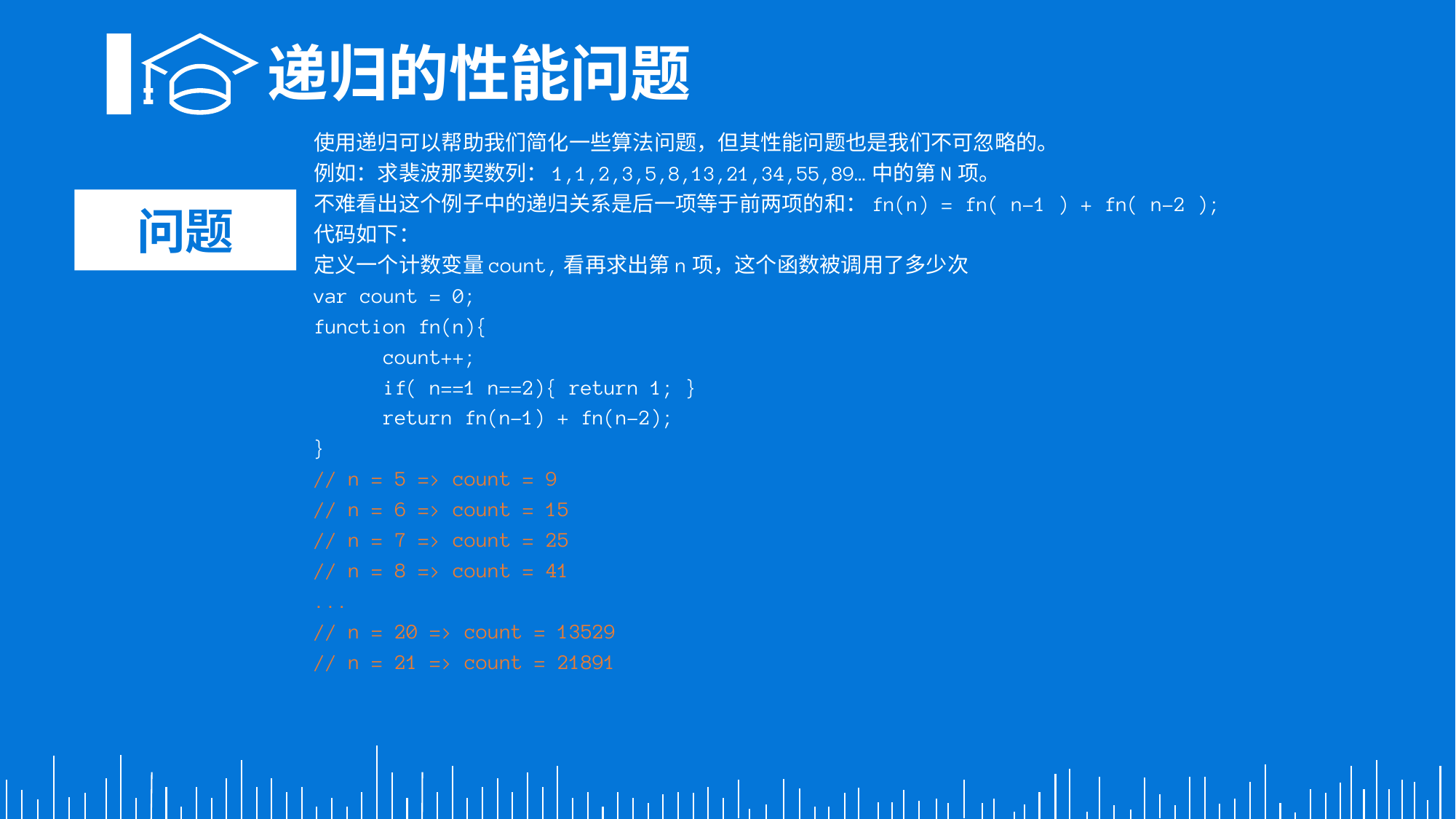

递归的性能问题

使用递归可以帮助我们简化一些算法问题，但其性能问题也是我们不可忽略的。
例如：求裴波那契数列：1,1,2,3,5,8,13,21,34,55,89…中的第N项。
不难看出这个例子中的递归关系是后一项等于前两项的和：fn(n) = fn( n-1 ) + fn( n-2 );
代码如下：
定义一个计数变量count,看再求出第n项，这个函数被调用了多少次
var count = 0;
function fn(n){
      count++;
      if( n==1 n==2){ return 1; }
      return fn(n-1) + fn(n-2);
}
// n = 5 => count = 9
// n = 6 => count = 15
// n = 7 => count = 25
// n = 8 => count = 41
...
// n = 20 => count = 13529
// n = 21 => count = 21891

问题